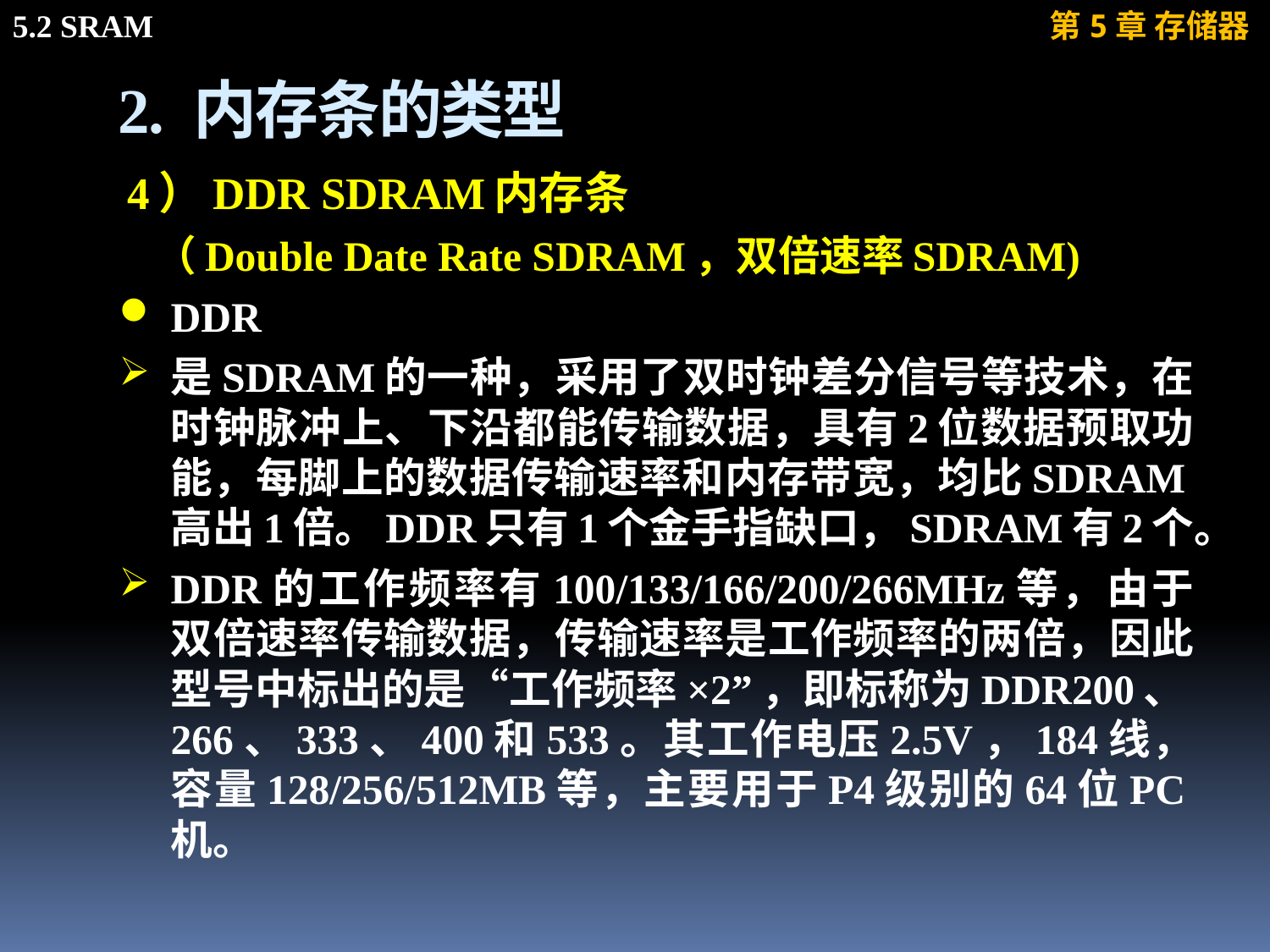

# 2. 内存条的类型
4）DDR SDRAM内存条
  （Double Date Rate SDRAM，双倍速率SDRAM)
DDR
是SDRAM的一种，采用了双时钟差分信号等技术，在时钟脉冲上、下沿都能传输数据，具有2位数据预取功能，每脚上的数据传输速率和内存带宽，均比SDRAM高出1倍。DDR只有1个金手指缺口，SDRAM有2个。
DDR的工作频率有100/133/166/200/266MHz等，由于双倍速率传输数据，传输速率是工作频率的两倍，因此型号中标出的是“工作频率×2”，即标称为DDR200、266、333、400和533。其工作电压2.5V，184线，容量128/256/512MB等，主要用于P4级别的64位PC机。